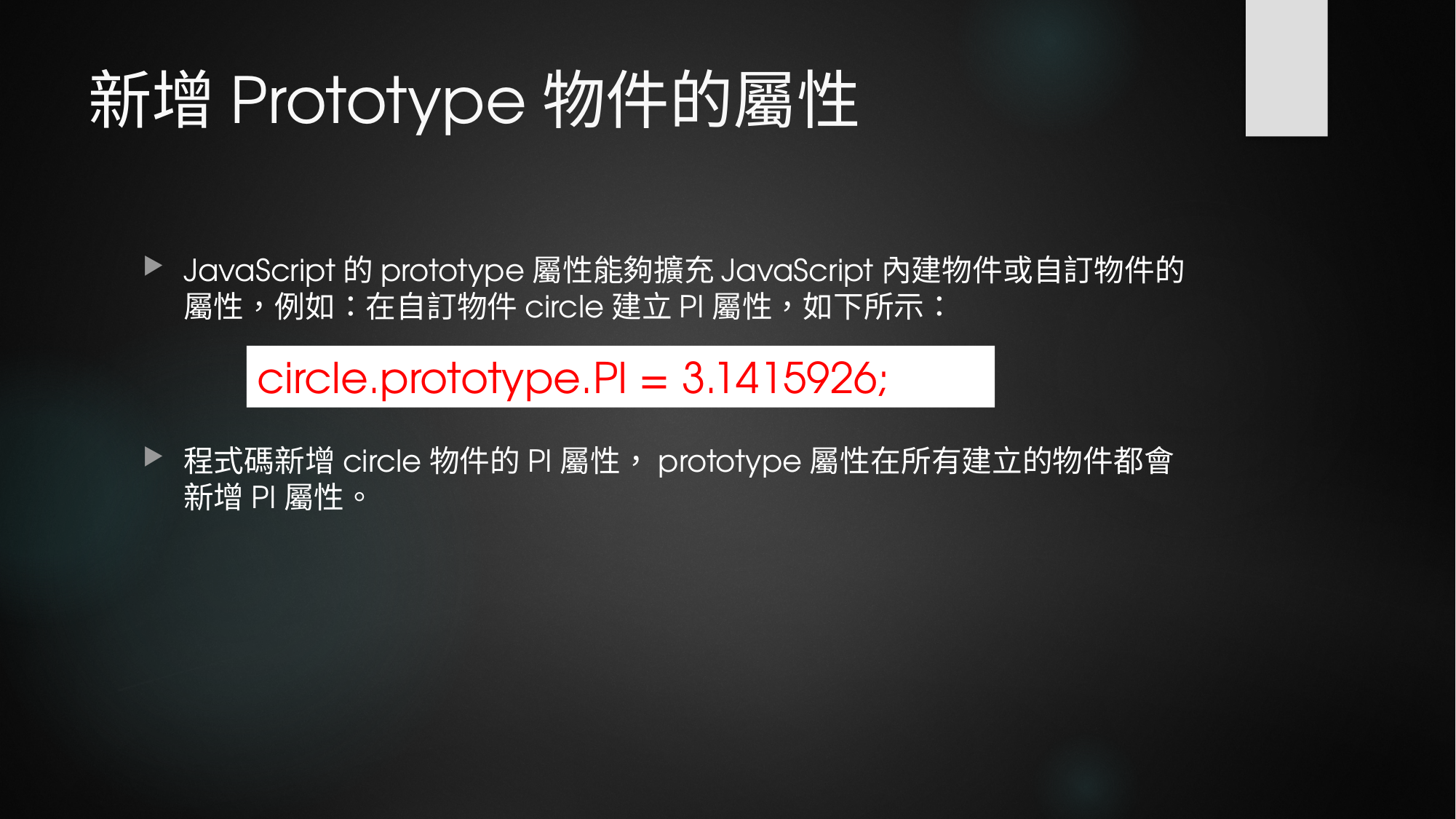

# 新增Prototype物件的屬性
JavaScript的prototype屬性能夠擴充JavaScript內建物件或自訂物件的屬性，例如：在自訂物件circle建立PI屬性，如下所示：

程式碼新增circle物件的PI屬性，prototype屬性在所有建立的物件都會新增PI屬性。
circle.prototype.PI = 3.1415926;